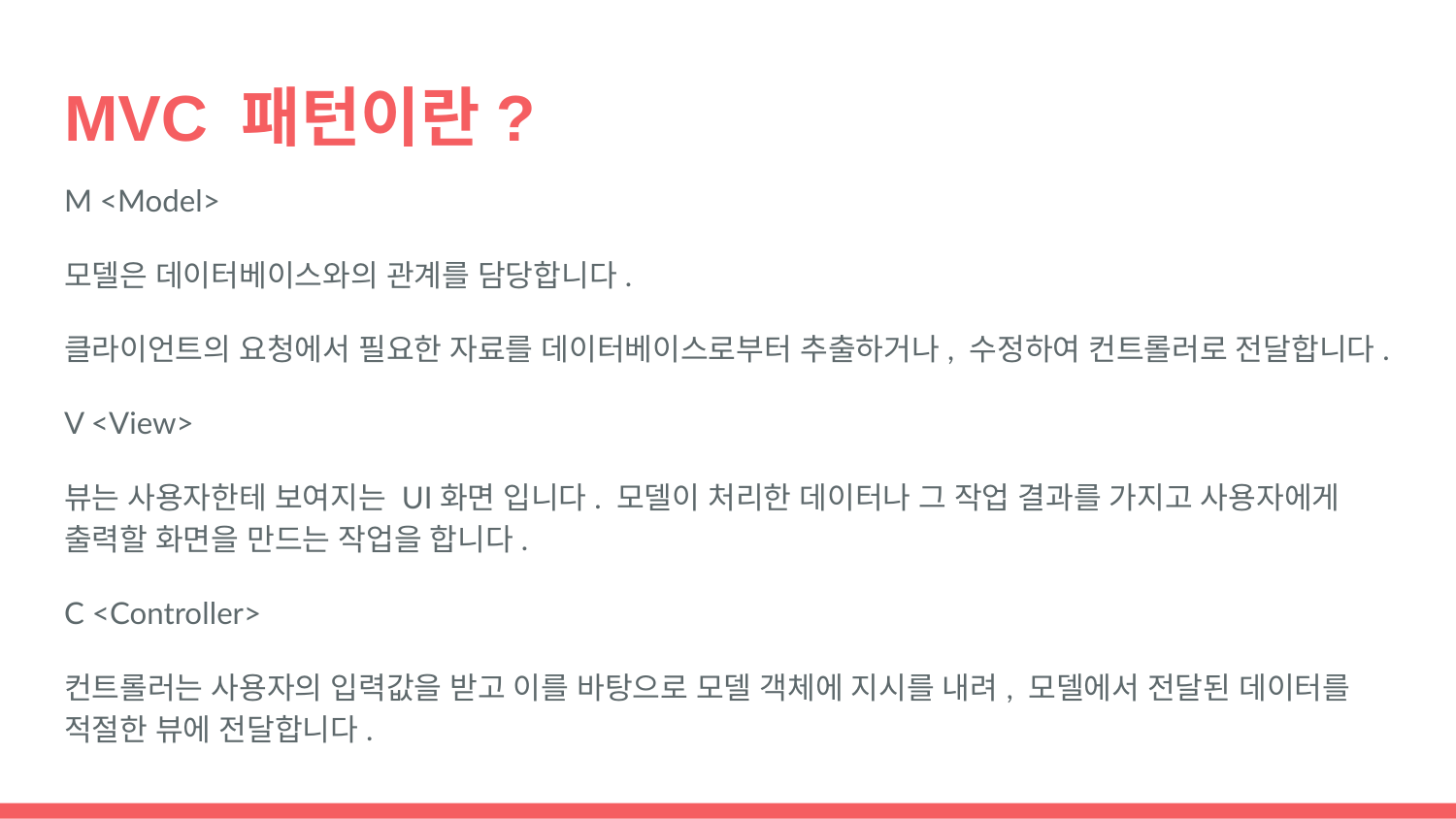

# MVC 패턴이란?
M <Model>
모델은 데이터베이스와의 관계를 담당합니다.
클라이언트의 요청에서 필요한 자료를 데이터베이스로부터 추출하거나, 수정하여 컨트롤러로 전달합니다.
V <View>
뷰는 사용자한테 보여지는 UI화면 입니다. 모델이 처리한 데이터나 그 작업 결과를 가지고 사용자에게 출력할 화면을 만드는 작업을 합니다.
C <Controller>
컨트롤러는 사용자의 입력값을 받고 이를 바탕으로 모델 객체에 지시를 내려, 모델에서 전달된 데이터를 적절한 뷰에 전달합니다.